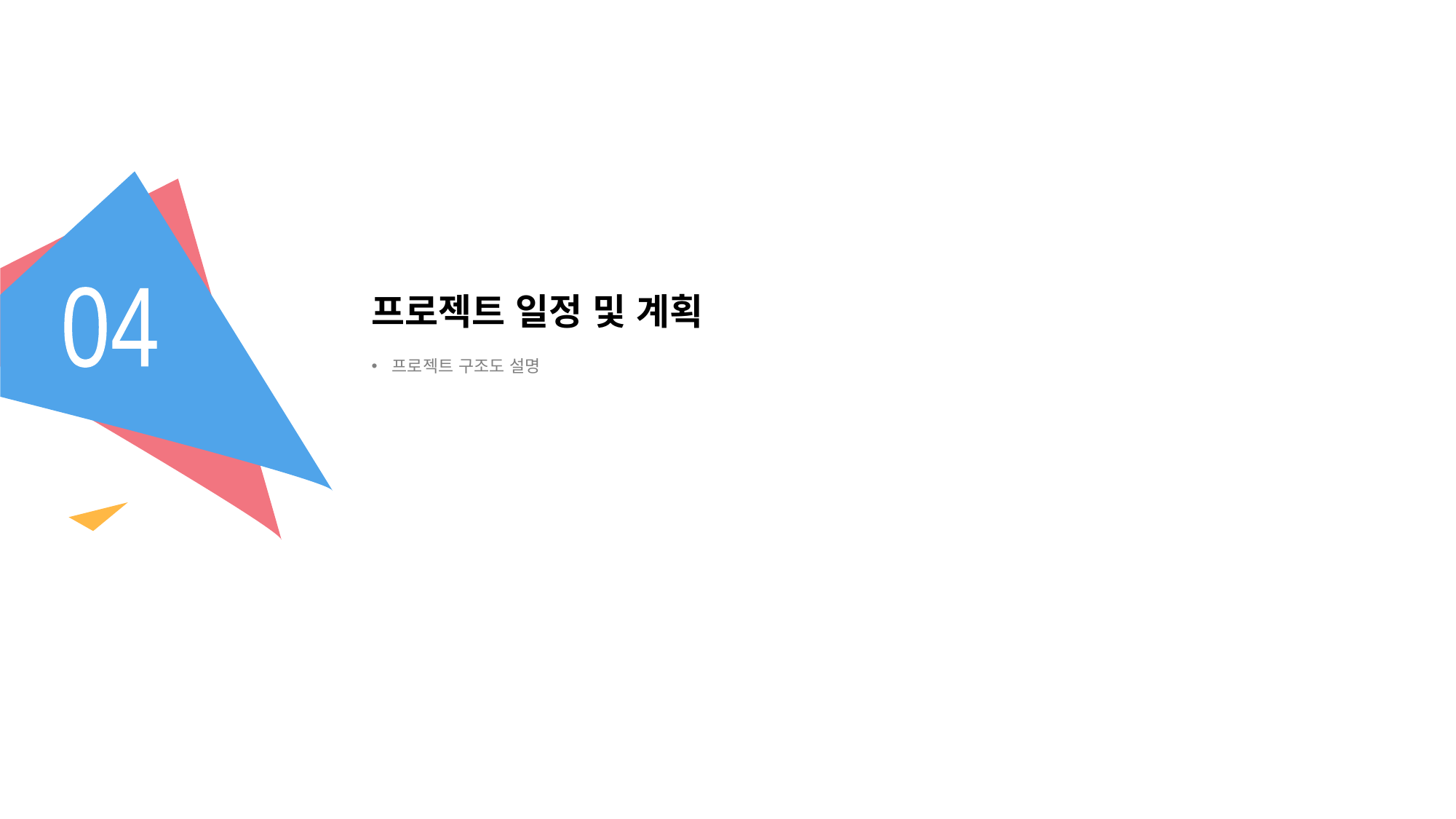

# 프로젝트 일정 및 계획
04
프로젝트 구조도 설명